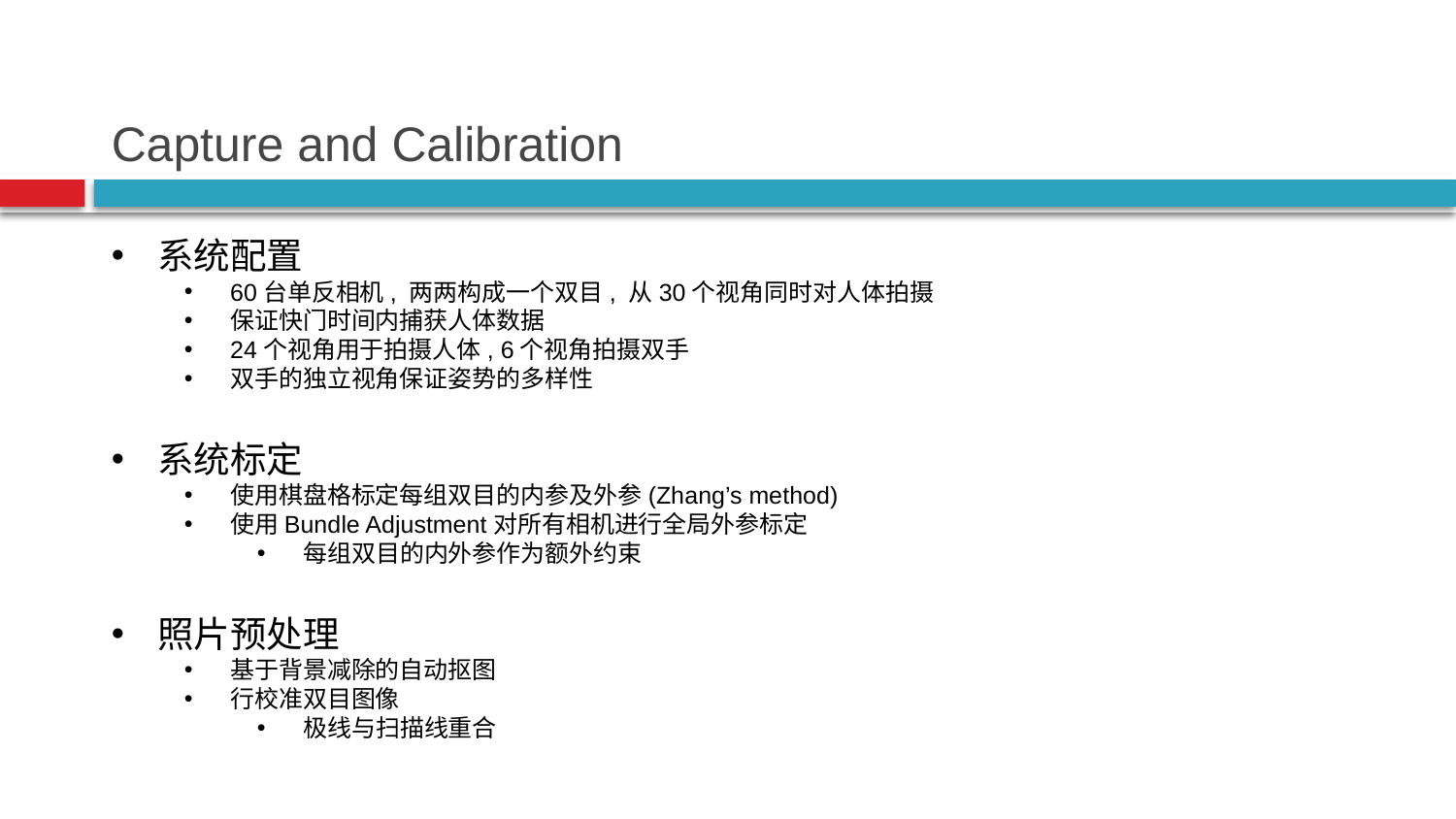

# Capture and Calibration
系统配置
60台单反相机, 两两构成一个双目, 从30个视角同时对人体拍摄
保证快门时间内捕获人体数据
24个视角用于拍摄人体, 6个视角拍摄双手
双手的独立视角保证姿势的多样性

系统标定
使用棋盘格标定每组双目的内参及外参(Zhang’s method)
使用Bundle Adjustment对所有相机进行全局外参标定
每组双目的内外参作为额外约束

照片预处理
基于背景减除的自动抠图
行校准双目图像
极线与扫描线重合